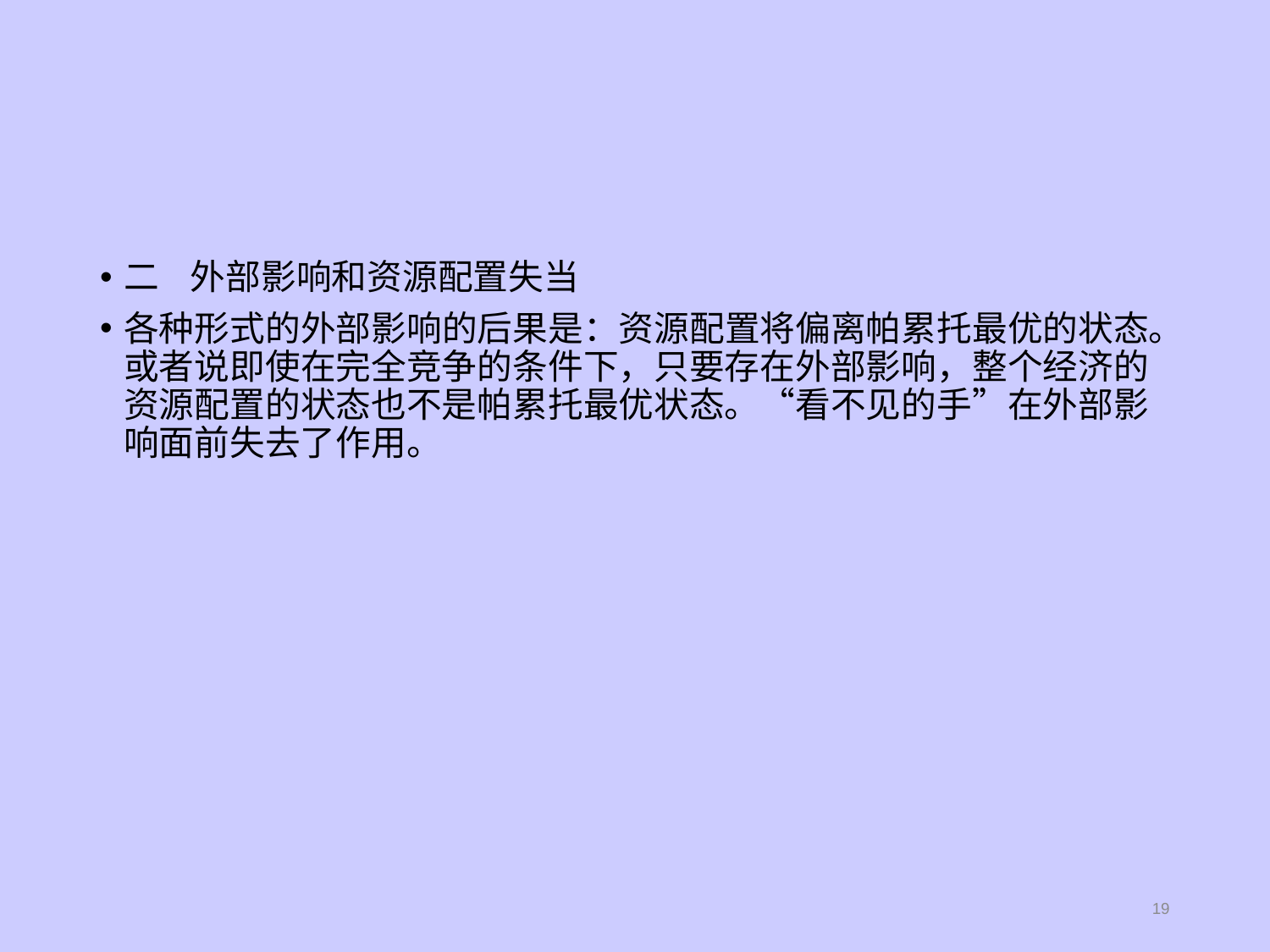

#
二    外部影响和资源配置失当
各种形式的外部影响的后果是：资源配置将偏离帕累托最优的状态。或者说即使在完全竞争的条件下，只要存在外部影响，整个经济的资源配置的状态也不是帕累托最优状态。“看不见的手”在外部影响面前失去了作用。
19